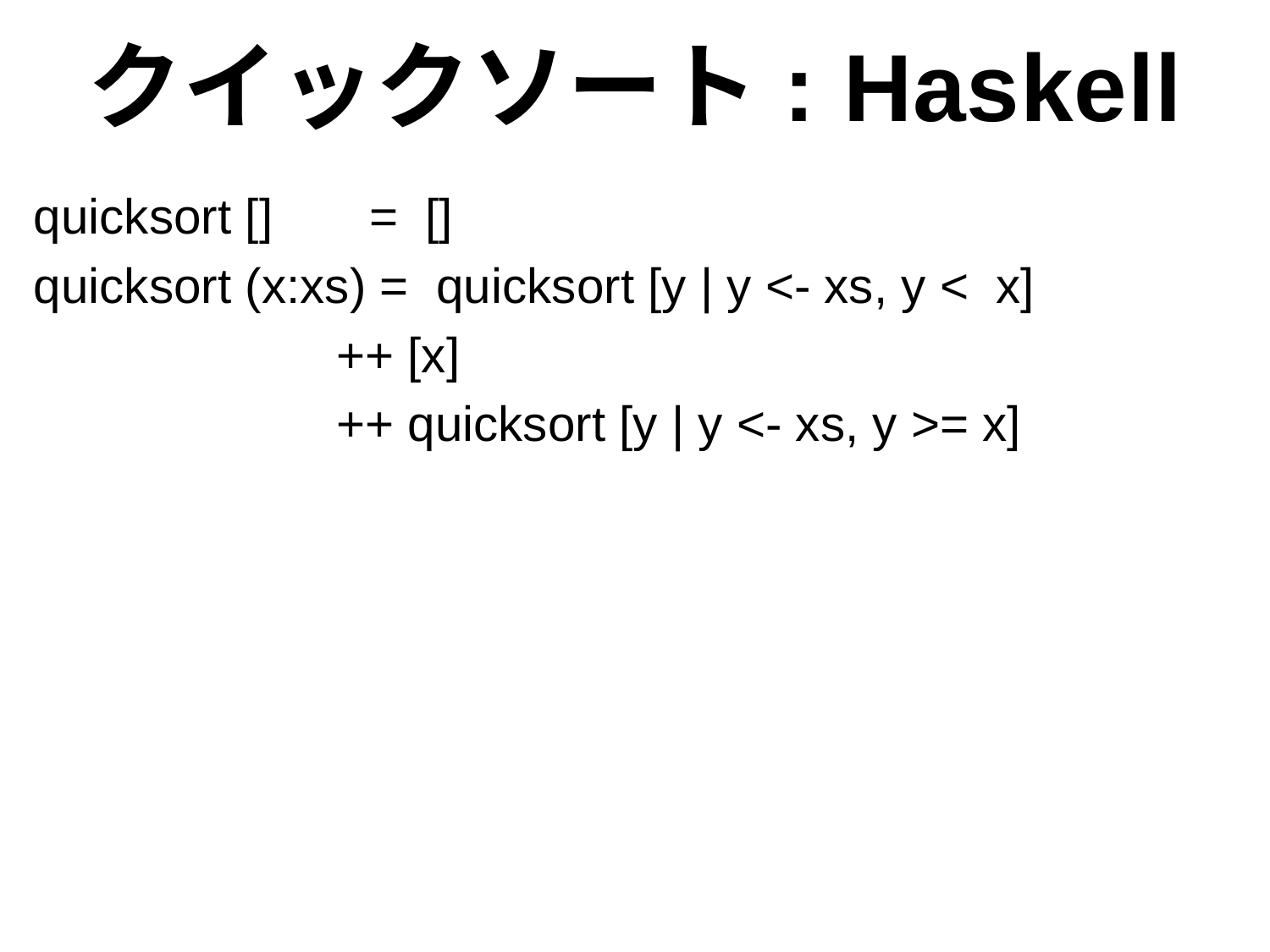

# クイックソート: Haskell
quicksort []       =  []
quicksort (x:xs) =  quicksort [y | y <- xs, y <  x]
                      ++ [x]
                      ++ quicksort [y | y <- xs, y >= x]